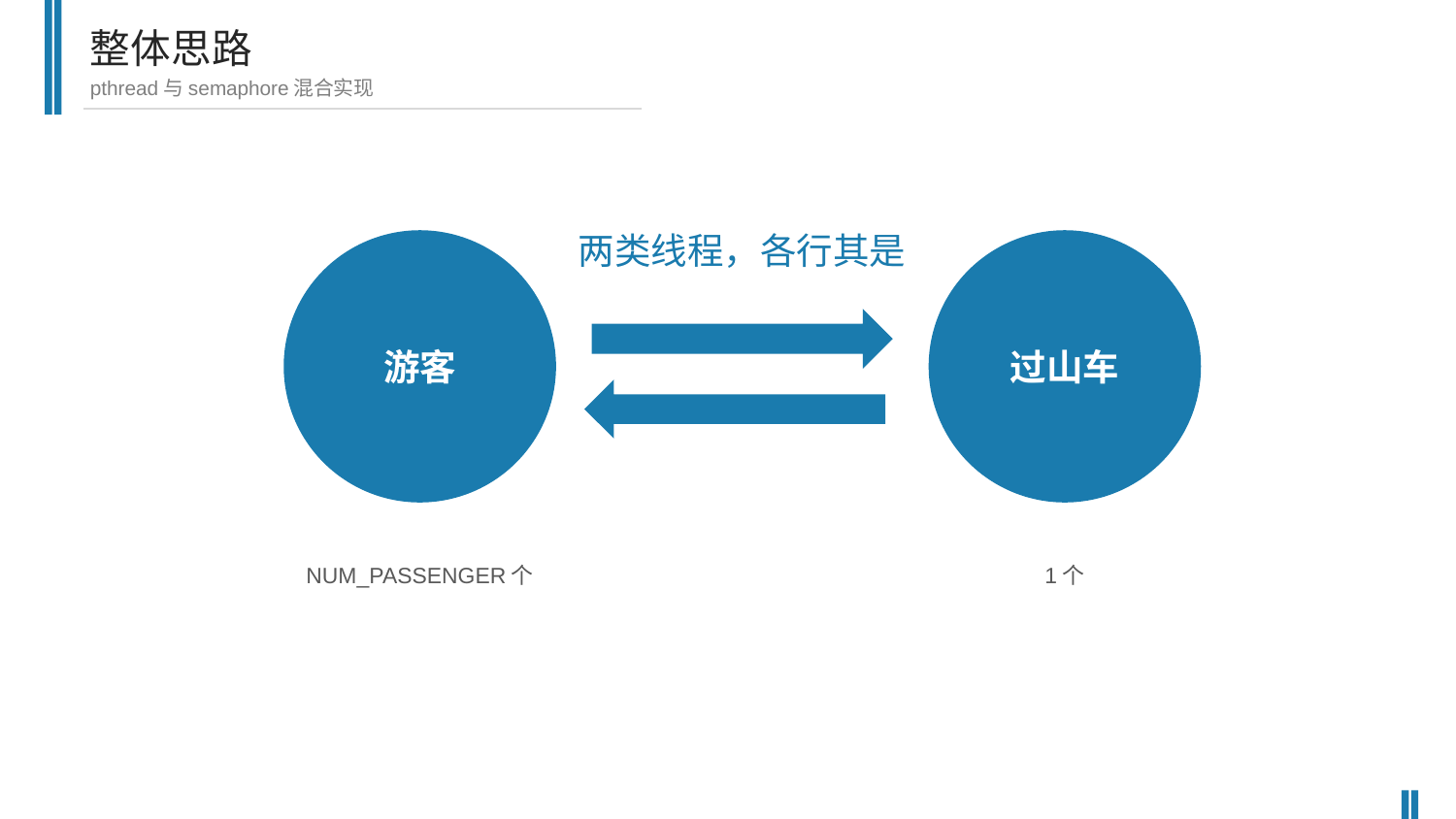

整体思路
pthread与semaphore混合实现
两类线程，各行其是
游客
过山车

1个

NUM_PASSENGER个